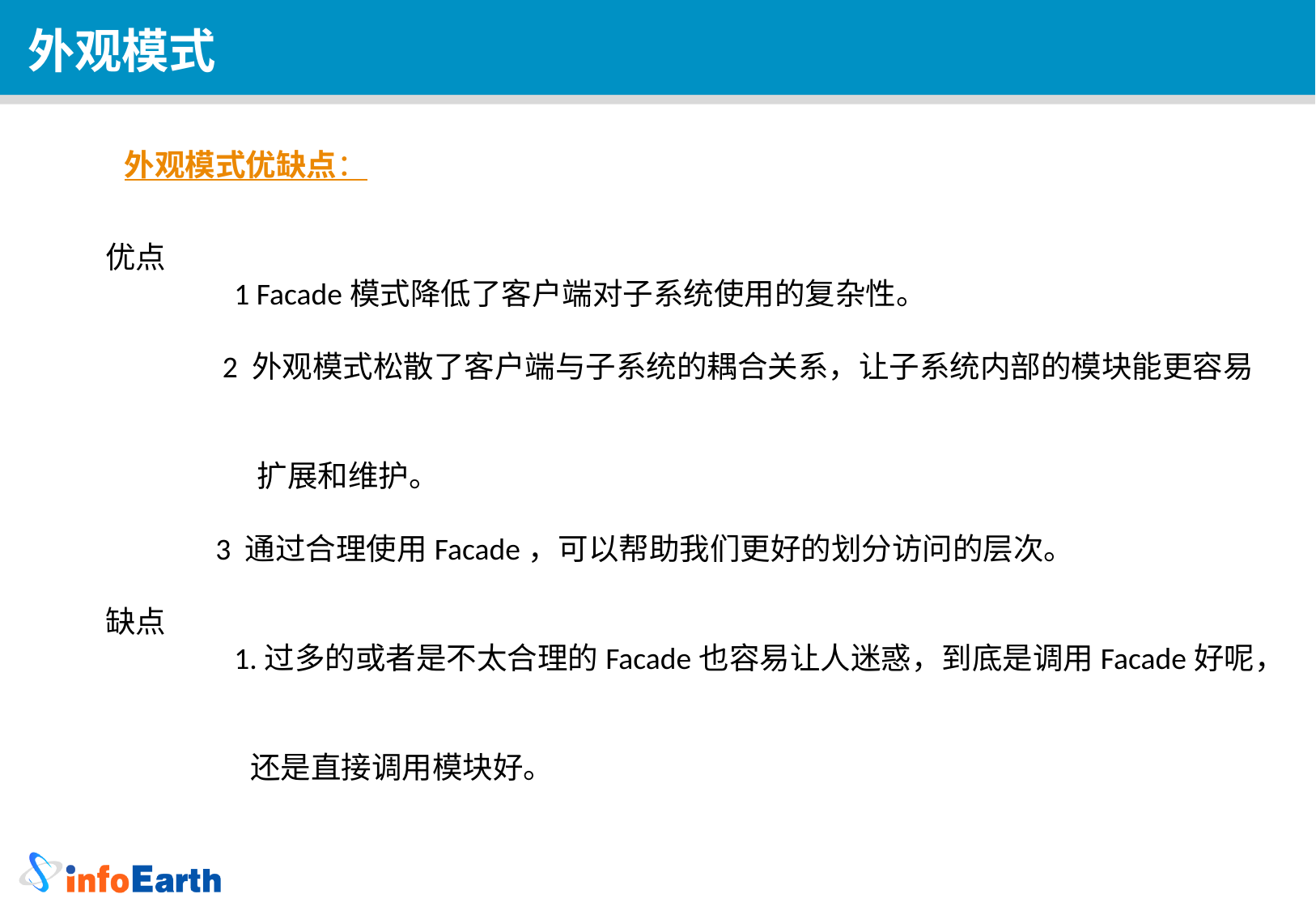

外观模式
外观模式优缺点：

优点
　　　　1 Facade模式降低了客户端对子系统使用的复杂性。

                 2 外观模式松散了客户端与子系统的耦合关系，让子系统内部的模块能更容易

                     扩展和维护。

                3 通过合理使用Facade，可以帮助我们更好的划分访问的层次。

缺点
　　　　1.过多的或者是不太合理的Facade也容易让人迷惑，到底是调用Facade好呢，

                    还是直接调用模块好。